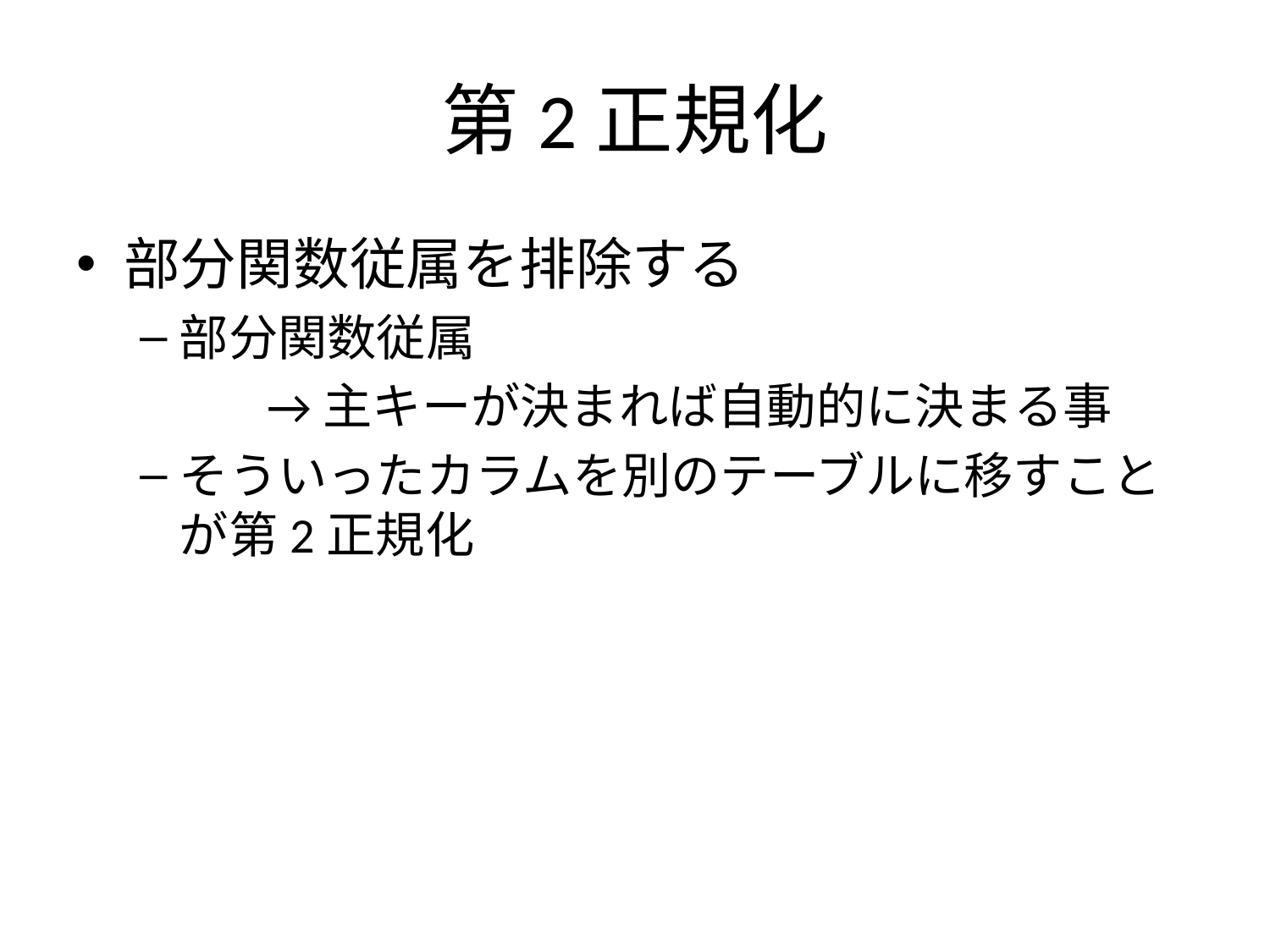

# 第2正規化
部分関数従属を排除する
部分関数従属
	→主キーが決まれば自動的に決まる事
そういったカラムを別のテーブルに移すことが第2正規化